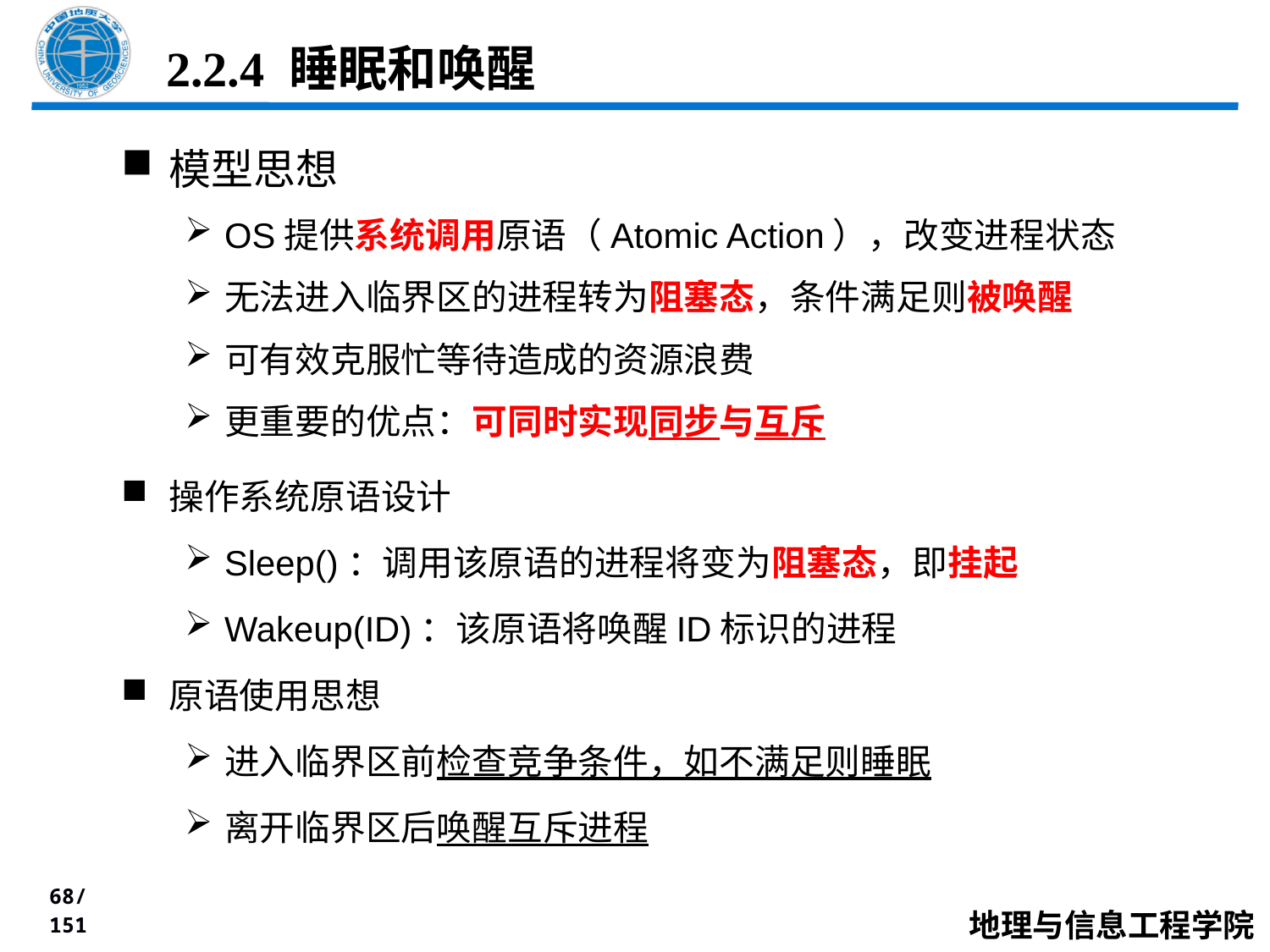

2.2.4 睡眠和唤醒
模型思想
OS提供系统调用原语（Atomic Action），改变进程状态
无法进入临界区的进程转为阻塞态，条件满足则被唤醒
可有效克服忙等待造成的资源浪费
更重要的优点：可同时实现同步与互斥
操作系统原语设计
Sleep()：调用该原语的进程将变为阻塞态，即挂起
Wakeup(ID)：该原语将唤醒ID标识的进程
原语使用思想
进入临界区前检查竞争条件，如不满足则睡眠
离开临界区后唤醒互斥进程